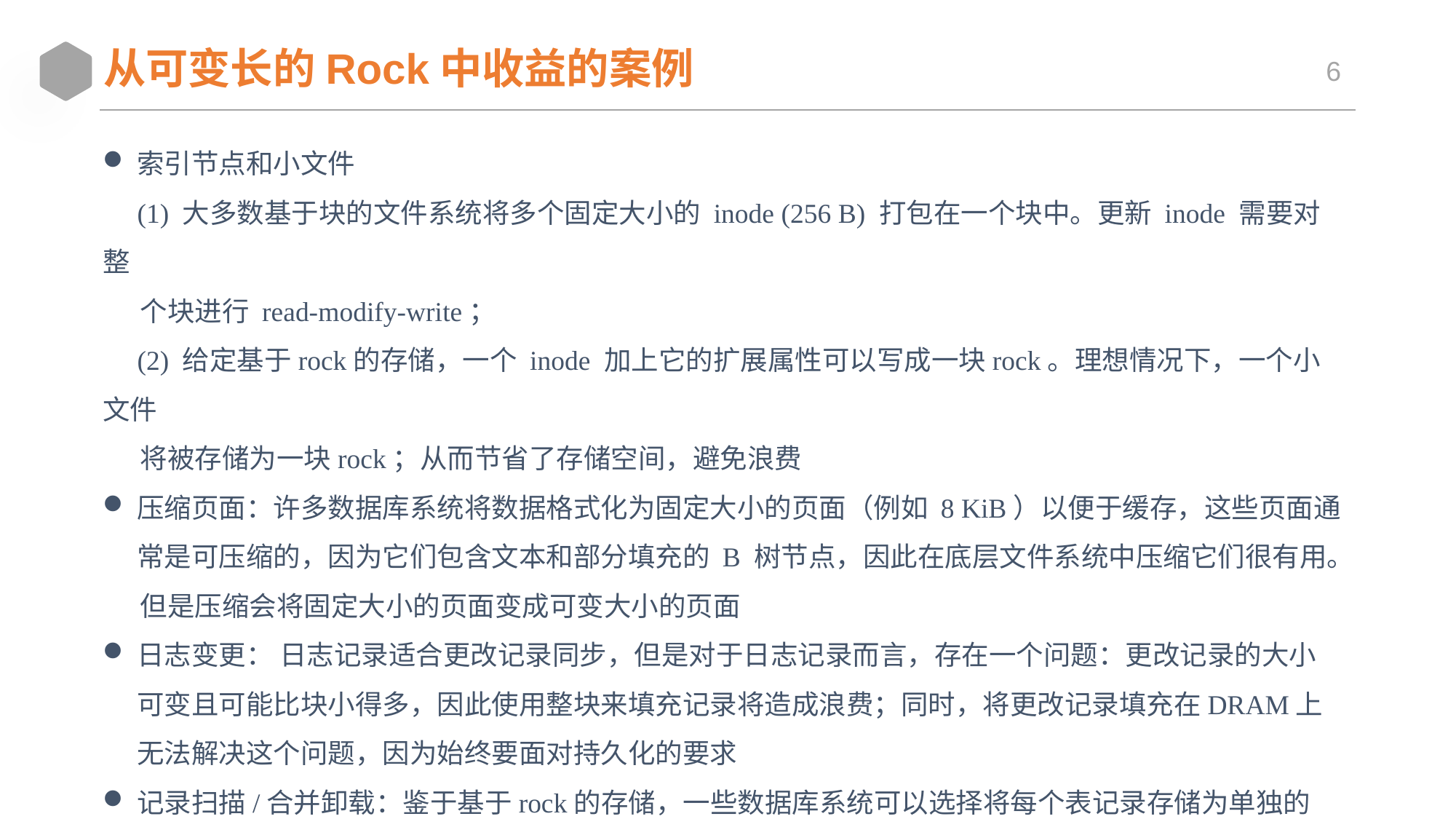

从可变长的Rock中收益的案例

索引节点和小文件
     (1) 大多数基于块的文件系统将多个固定大小的 inode (256 B) 打包在一个块中。更新 inode 需要对整
     个块进行 read-modify-write；
     (2) 给定基于rock的存储，一个 inode 加上它的扩展属性可以写成一块rock。理想情况下，一个小文件
     将被存储为一块rock；从而节省了存储空间，避免浪费
压缩页面：许多数据库系统将数据格式化为固定大小的页面（例如 8 KiB）以便于缓存，这些页面通常是可压缩的，因为它们包含文本和部分填充的 B 树节点，因此在底层文件系统中压缩它们很有用。
     但是压缩会将固定大小的页面变成可变大小的页面
日志变更： 日志记录适合更改记录同步，但是对于日志记录而言，存在一个问题：更改记录的大小可变且可能比块小得多，因此使用整块来填充记录将造成浪费；同时，将更改记录填充在DRAM上无法解决这个问题，因为始终要面对持久化的要求
记录扫描/合并卸载：鉴于基于rock的存储，一些数据库系统可以选择将每个表记录存储为单独的rock。然后他们可以将记录扫描功能卸载到设备上。通过rock可以轻松卸载简单的搜索查询。